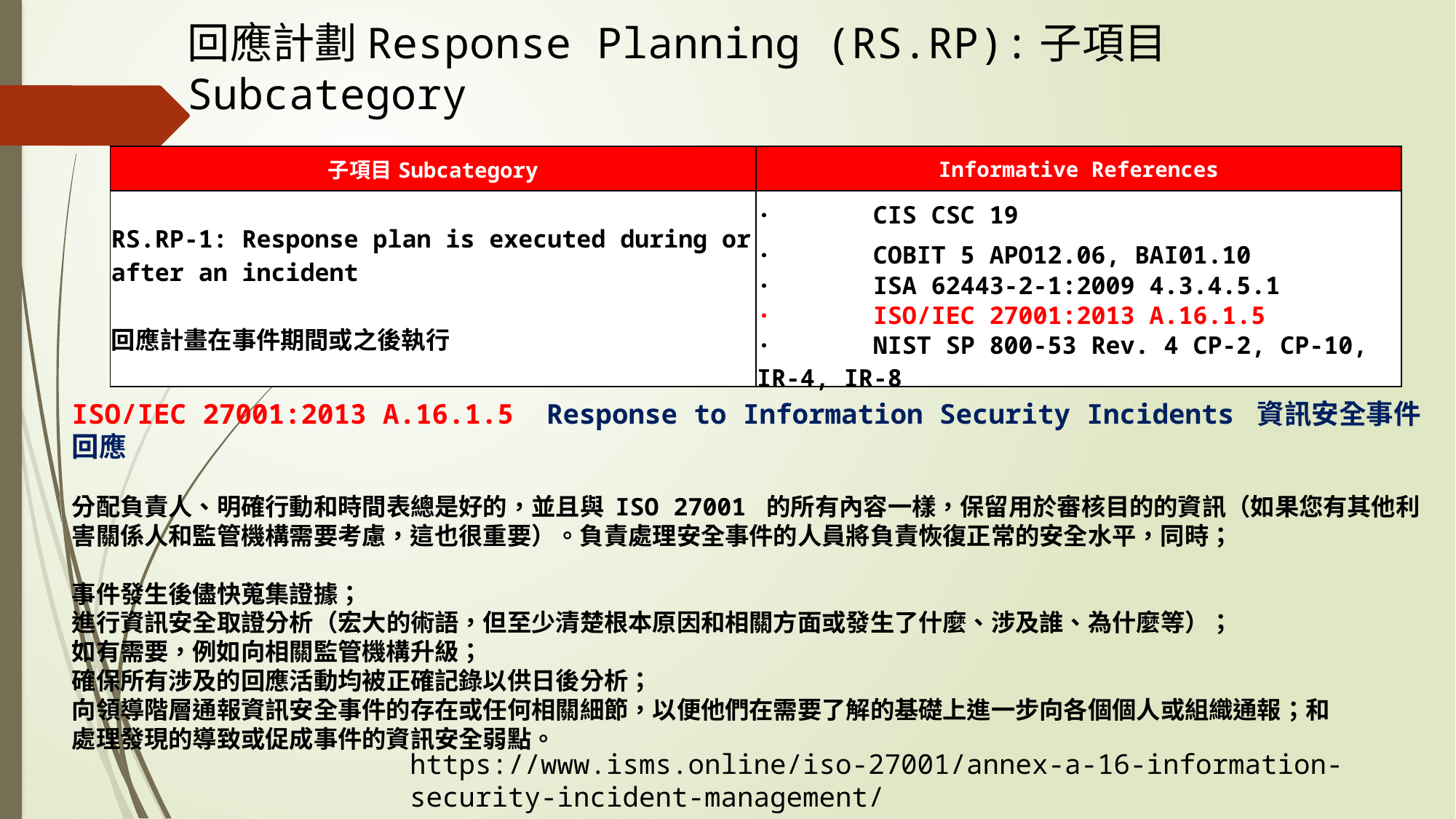

回應計劃Response Planning (RS.RP):子項目Subcategory
| 子項目Subcategory | Informative References |
| --- | --- |
| RS.RP-1: Response plan is executed during or after an incident 回應計畫在事件期間或之後執行 | ·       CIS CSC 19 |
|  | ·       COBIT 5 APO12.06, BAI01.10 |
|  | ·       ISA 62443-2-1:2009 4.3.4.5.1 |
|  | ·       ISO/IEC 27001:2013 A.16.1.5 |
|  | ·       NIST SP 800-53 Rev. 4 CP-2, CP-10, IR-4, IR-8 |
ISO/IEC 27001:2013 A.16.1.5  Response to Information Security Incidents 資訊安全事件回應

分配負責人、明確行動和時間表總是好的，並且與 ISO 27001 的所有內容一樣，保留用於審核目的的資訊（如果您有其他利害關係人和監管機構需要考慮，這也很重要）。負責處理安全事件的人員將負責恢復正常的安全水平，同時；

事件發生後儘快蒐集證據；
進行資訊安全取證分析（宏大的術語，但至少清楚根本原因和相關方面或發生了什麼、涉及誰、為什麼等）；
如有需要，例如向相關監管機構升級；
確保所有涉及的回應活動均被正確記錄以供日後分析；
向領導階層通報資訊安全事件的存在或任何相關細節，以便他們在需要了解的基礎上進一步向各個個人或組織通報；和
處理發現的導致或促成事件的資訊安全弱點。
https://www.isms.online/iso-27001/annex-a-16-information-security-incident-management/